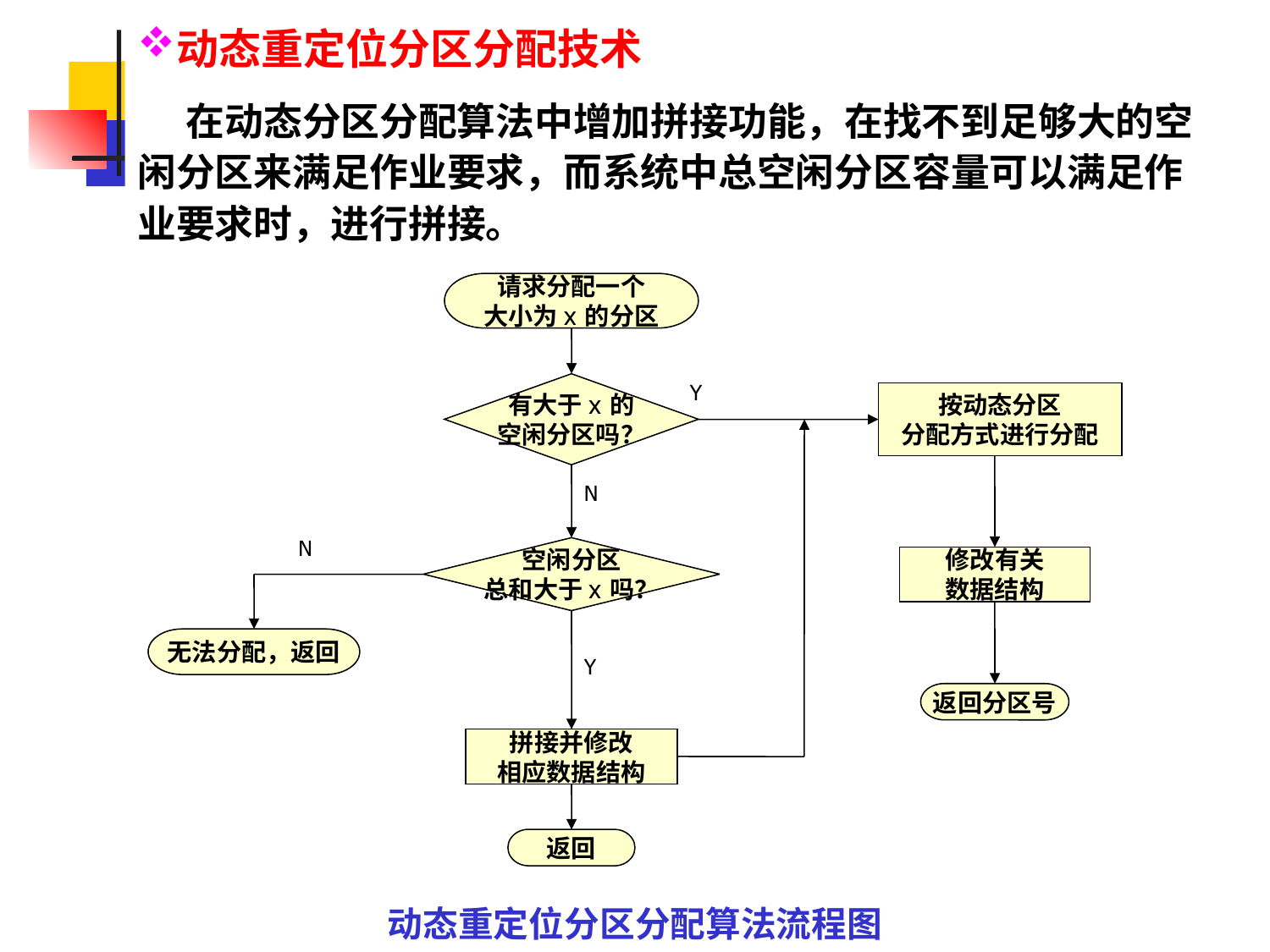

动态重定位分区分配技术
     在动态分区分配算法中增加拼接功能，在找不到足够大的空闲分区来满足作业要求，而系统中总空闲分区容量可以满足作业要求时，进行拼接。
请求分配一个
大小为x的分区

有大于x的
空闲分区吗？
Y
按动态分区
分配方式进行分配

N
N
空闲分区
总和大于x吗？
修改有关
数据结构

无法分配，返回
Y
返回分区号
拼接并修改
相应数据结构

返回
动态重定位分区分配算法流程图